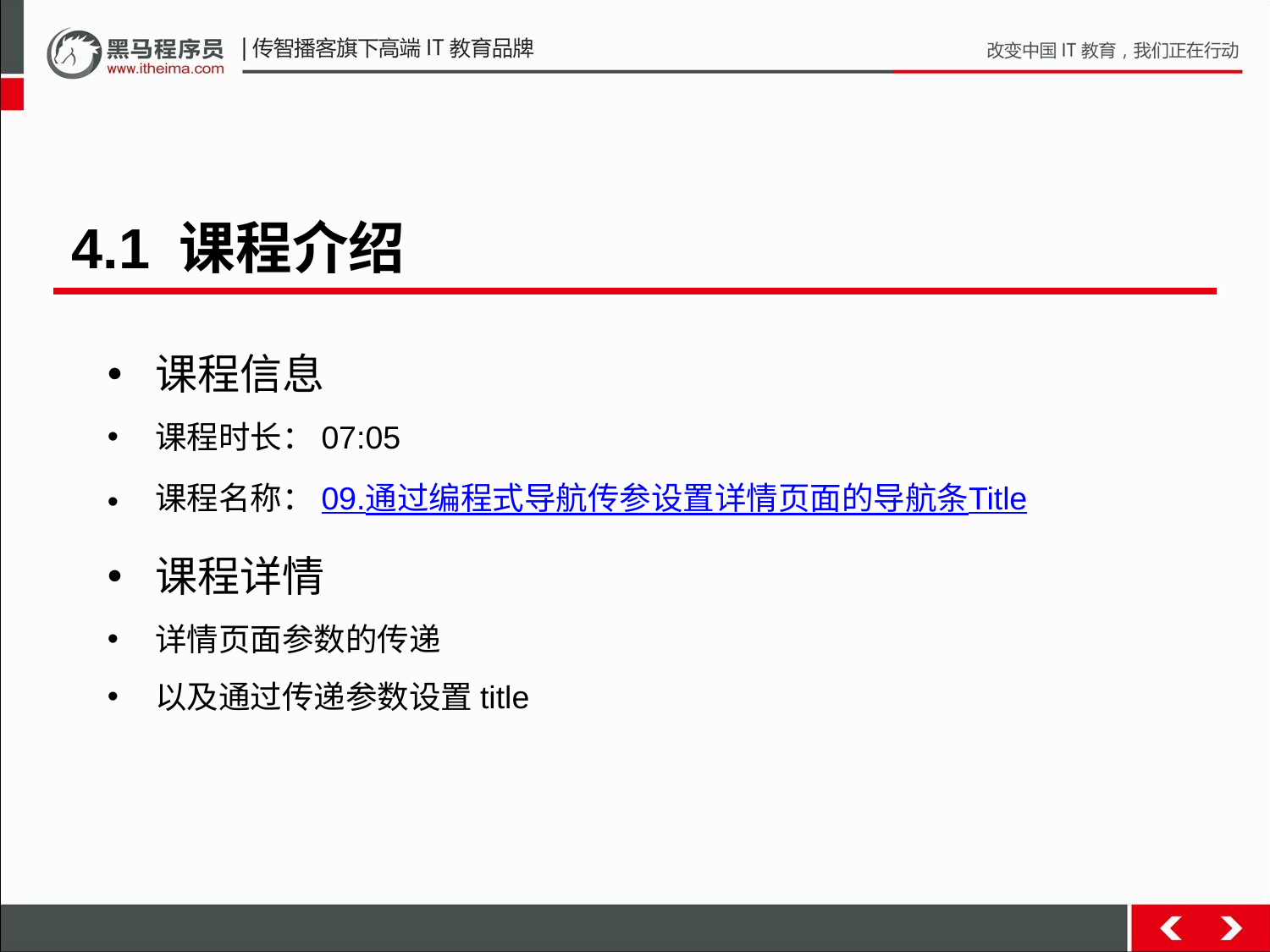

4.1 课程介绍
课程信息
课程时长：07:05
课程名称：09.通过编程式导航传参设置详情页面的导航条Title
课程详情
详情页面参数的传递
以及通过传递参数设置title